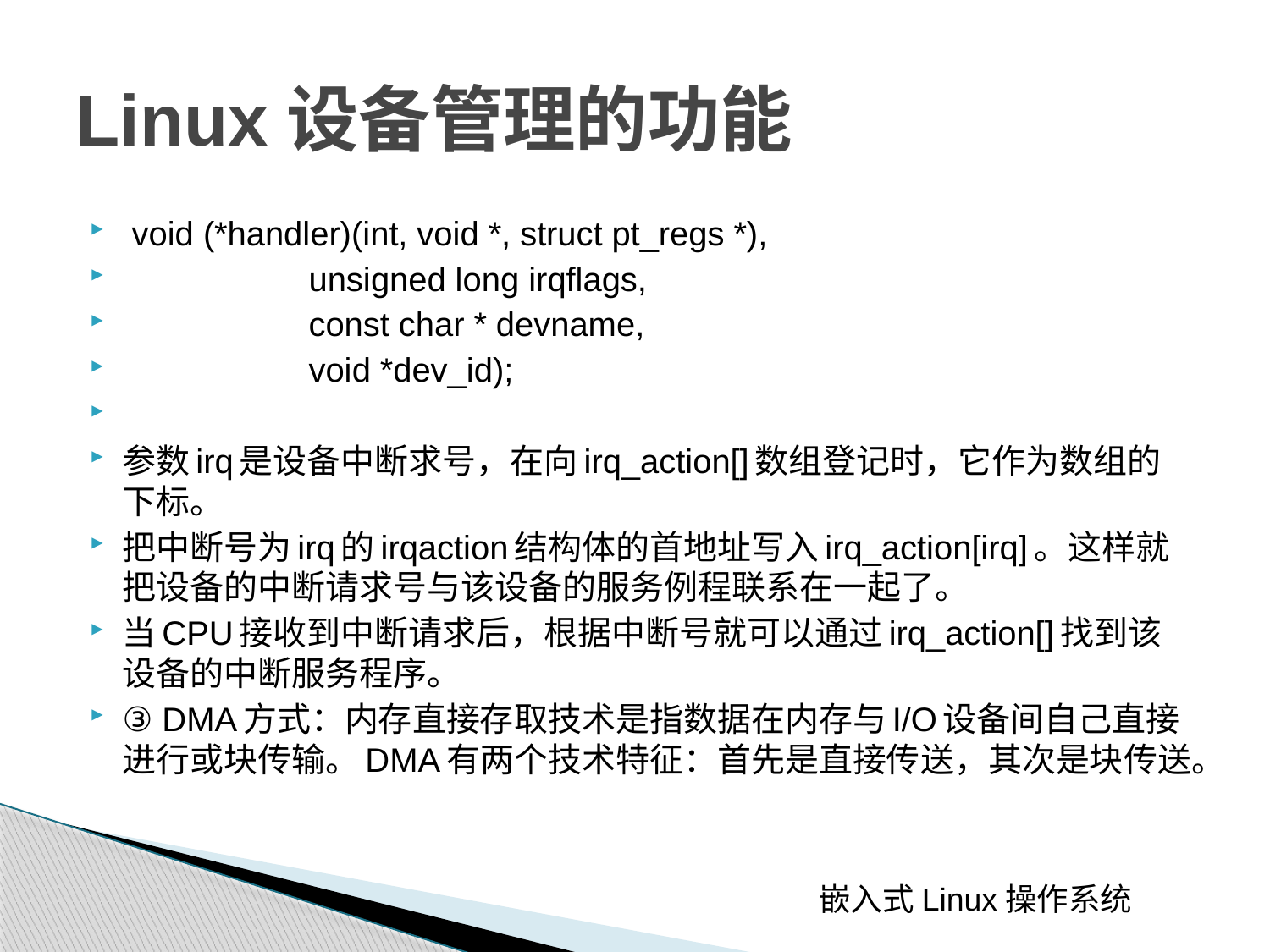

# Linux设备管理的功能
 void (*handler)(int, void *, struct pt_regs *),
                    unsigned long irqflags,
                    const char * devname,
                    void *dev_id);

参数irq是设备中断求号，在向irq_action[]数组登记时，它作为数组的下标。
把中断号为irq的irqaction结构体的首地址写入irq_action[irq]。这样就把设备的中断请求号与该设备的服务例程联系在一起了。
当CPU接收到中断请求后，根据中断号就可以通过irq_action[]找到该设备的中断服务程序。
③ DMA方式：内存直接存取技术是指数据在内存与I/O设备间自己直接进行或块传输。DMA有两个技术特征：首先是直接传送，其次是块传送。

         嵌入式Linux操作系统